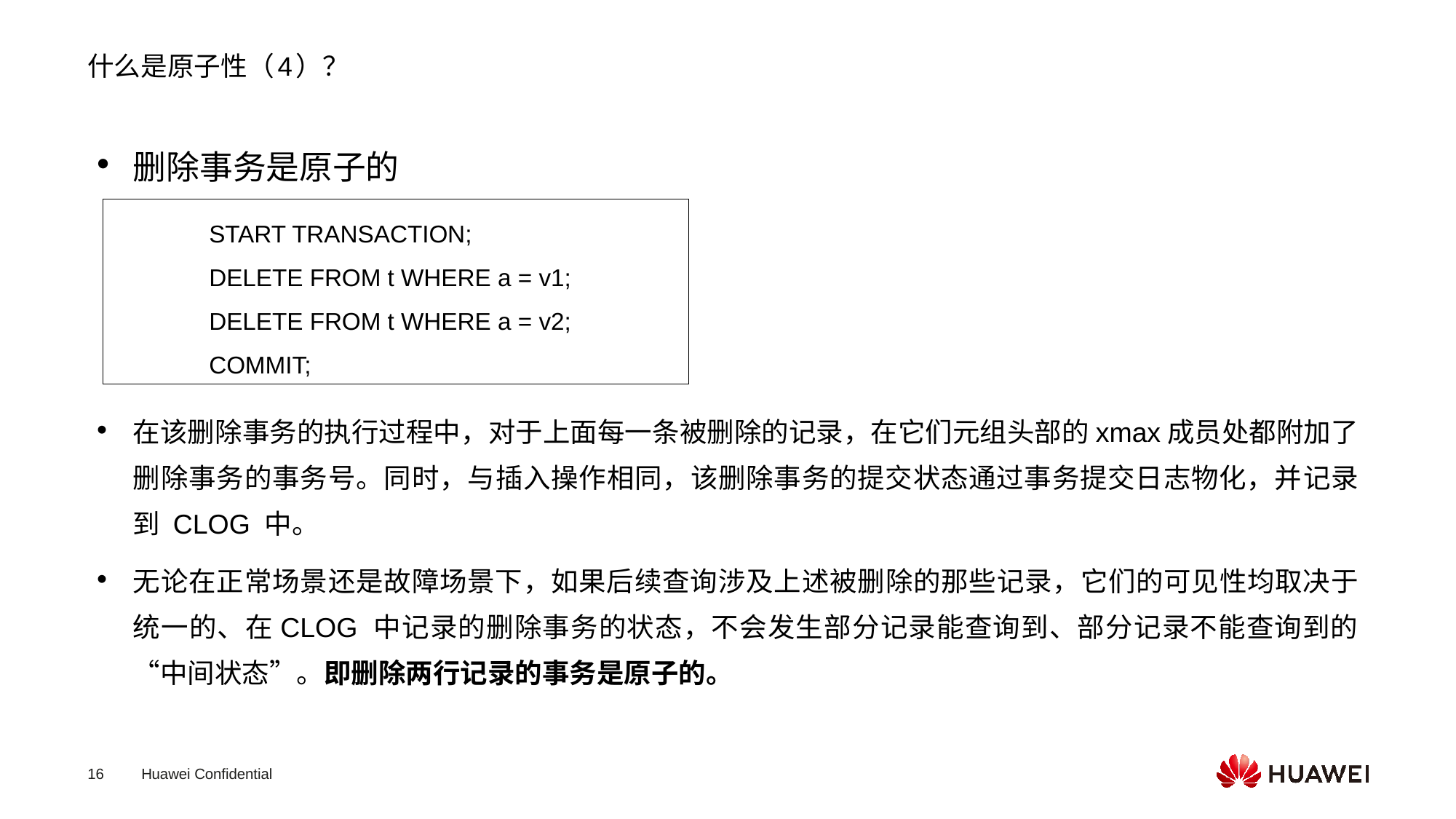

# 什么是原子性（4）？
删除事务是原子的

在该删除事务的执行过程中，对于上面每一条被删除的记录，在它们元组头部的xmax成员处都附加了删除事务的事务号。同时，与插入操作相同，该删除事务的提交状态通过事务提交日志物化，并记录到 CLOG 中。
无论在正常场景还是故障场景下，如果后续查询涉及上述被删除的那些记录，它们的可见性均取决于统一的、在CLOG 中记录的删除事务的状态，不会发生部分记录能查询到、部分记录不能查询到的“中间状态”。即删除两行记录的事务是原子的。

START TRANSACTION;
DELETE FROM t WHERE a = v1;
DELETE FROM t WHERE a = v2;
COMMIT;